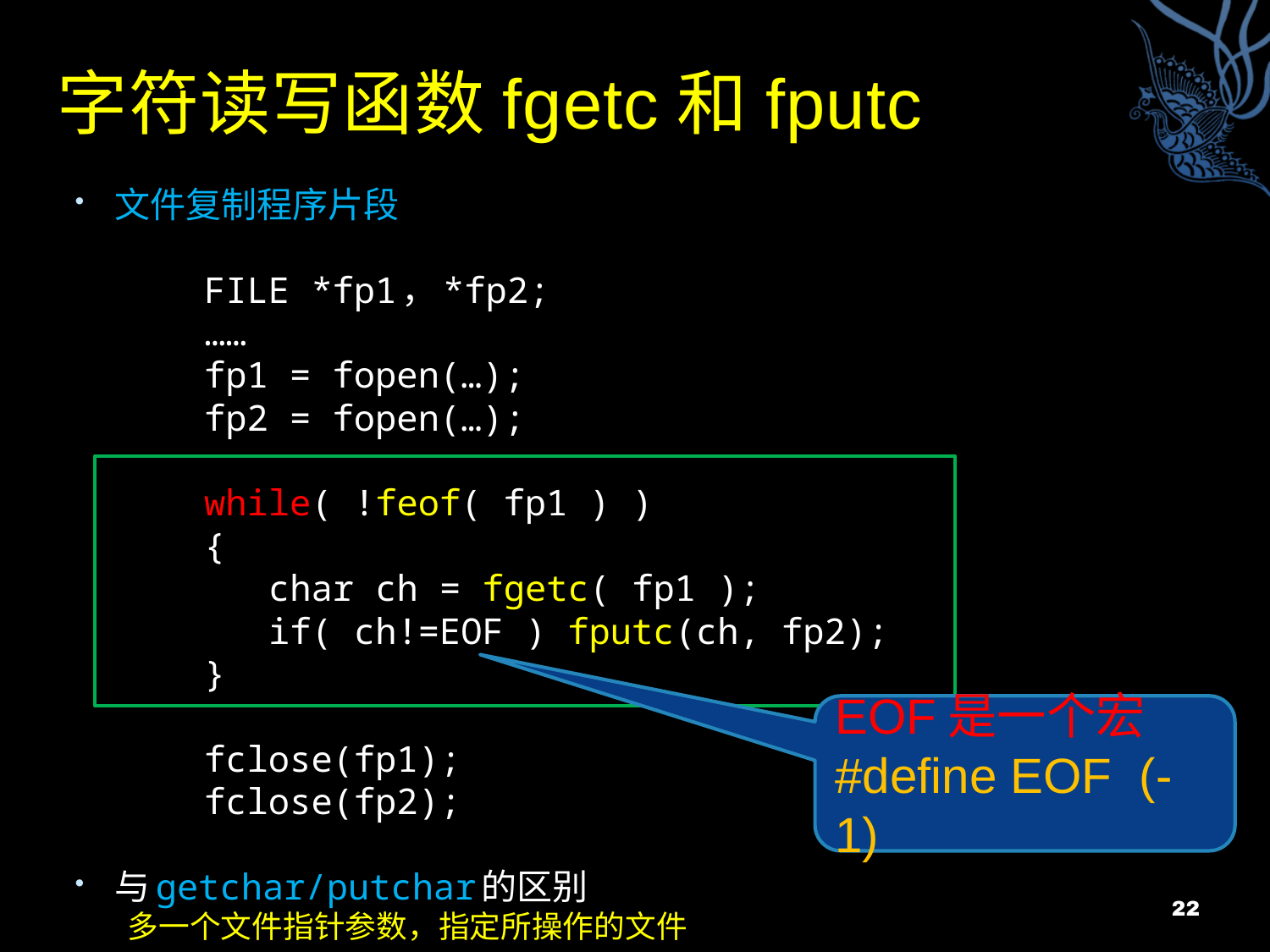

# 字符读写函数fgetc和fputc
文件复制程序片段

      FILE *fp1，*fp2;
      ……
      fp1 = fopen(…);
      fp2 = fopen(…);

      while( !feof( fp1 ) )
      {
         char ch = fgetc( fp1 );
         if( ch!=EOF ) fputc(ch, fp2);
      }

      fclose(fp1);
      fclose(fp2);

与getchar/putchar的区别
多一个文件指针参数，指定所操作的文件

EOF是一个宏
#define EOF  (-1)
22